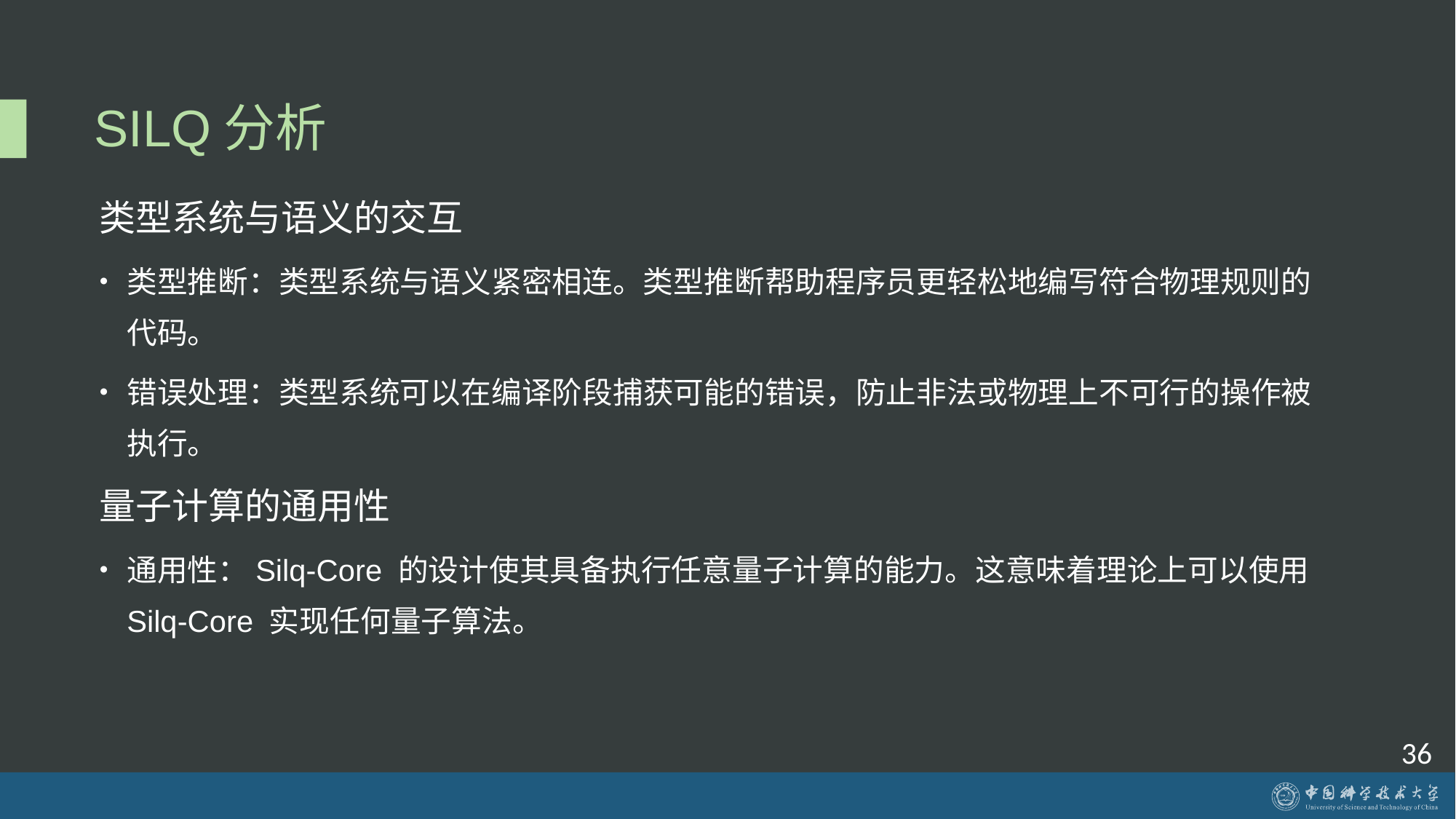

# SILQ分析
类型系统与语义的交互
类型推断：类型系统与语义紧密相连。类型推断帮助程序员更轻松地编写符合物理规则的代码。
错误处理：类型系统可以在编译阶段捕获可能的错误，防止非法或物理上不可行的操作被执行。
量子计算的通用性
通用性：Silq-Core 的设计使其具备执行任意量子计算的能力。这意味着理论上可以使用 Silq-Core 实现任何量子算法。
36